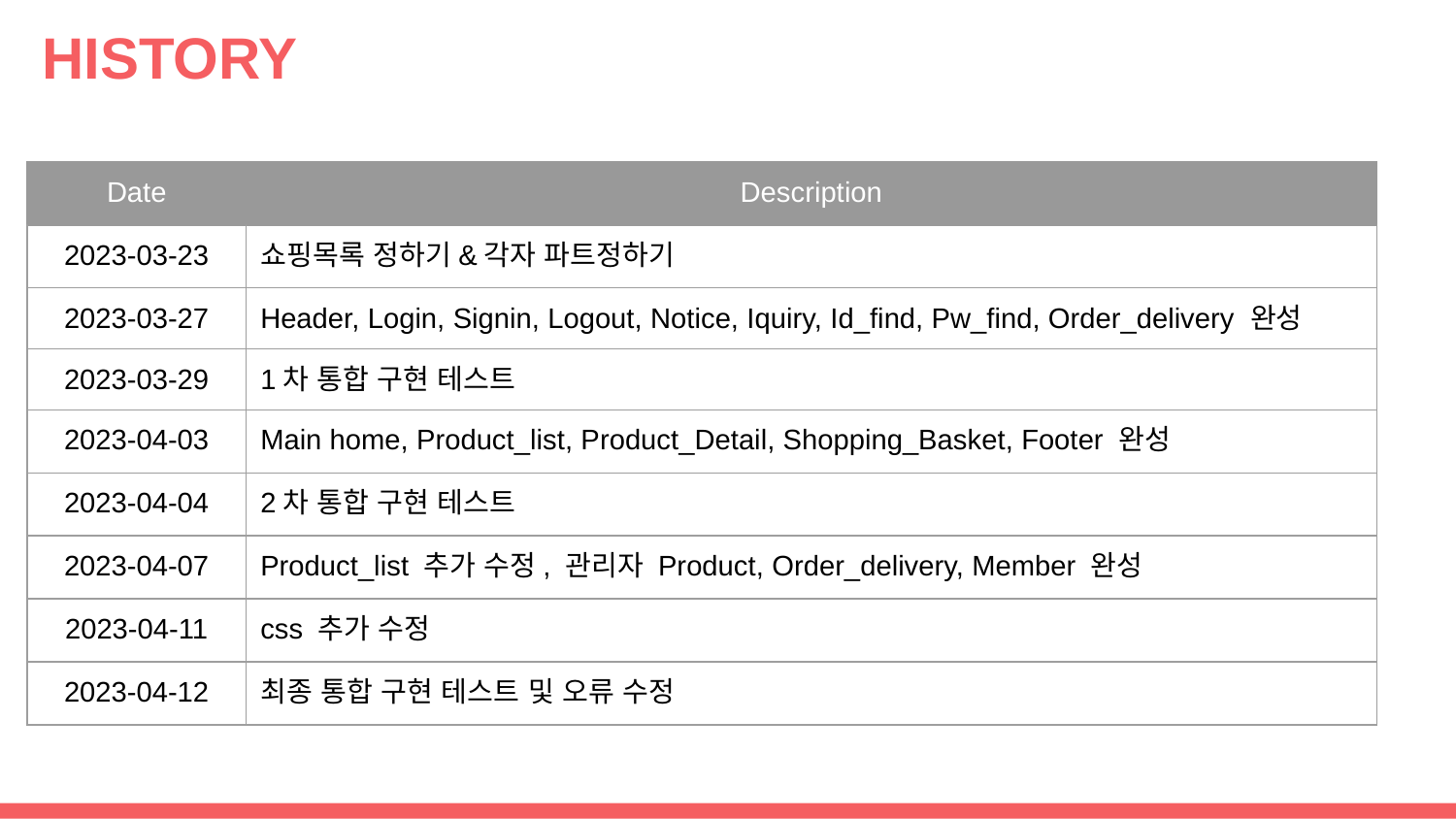

# HISTORY
| Date | Description |
| --- | --- |
| 2023-03-23 | 쇼핑목록 정하기&각자 파트정하기 |
| 2023-03-27 | Header, Login, Signin, Logout, Notice, Iquiry, Id\_find, Pw\_find, Order\_delivery 완성 |
| 2023-03-29 | 1차 통합 구현 테스트 |
| 2023-04-03 | Main home, Product\_list, Product\_Detail, Shopping\_Basket, Footer 완성 |
| 2023-04-04 | 2차 통합 구현 테스트 |
| 2023-04-07 | Product\_list 추가 수정, 관리자 Product, Order\_delivery, Member 완성 |
| 2023-04-11 | css 추가 수정 |
| 2023-04-12 | 최종 통합 구현 테스트 및 오류 수정 |